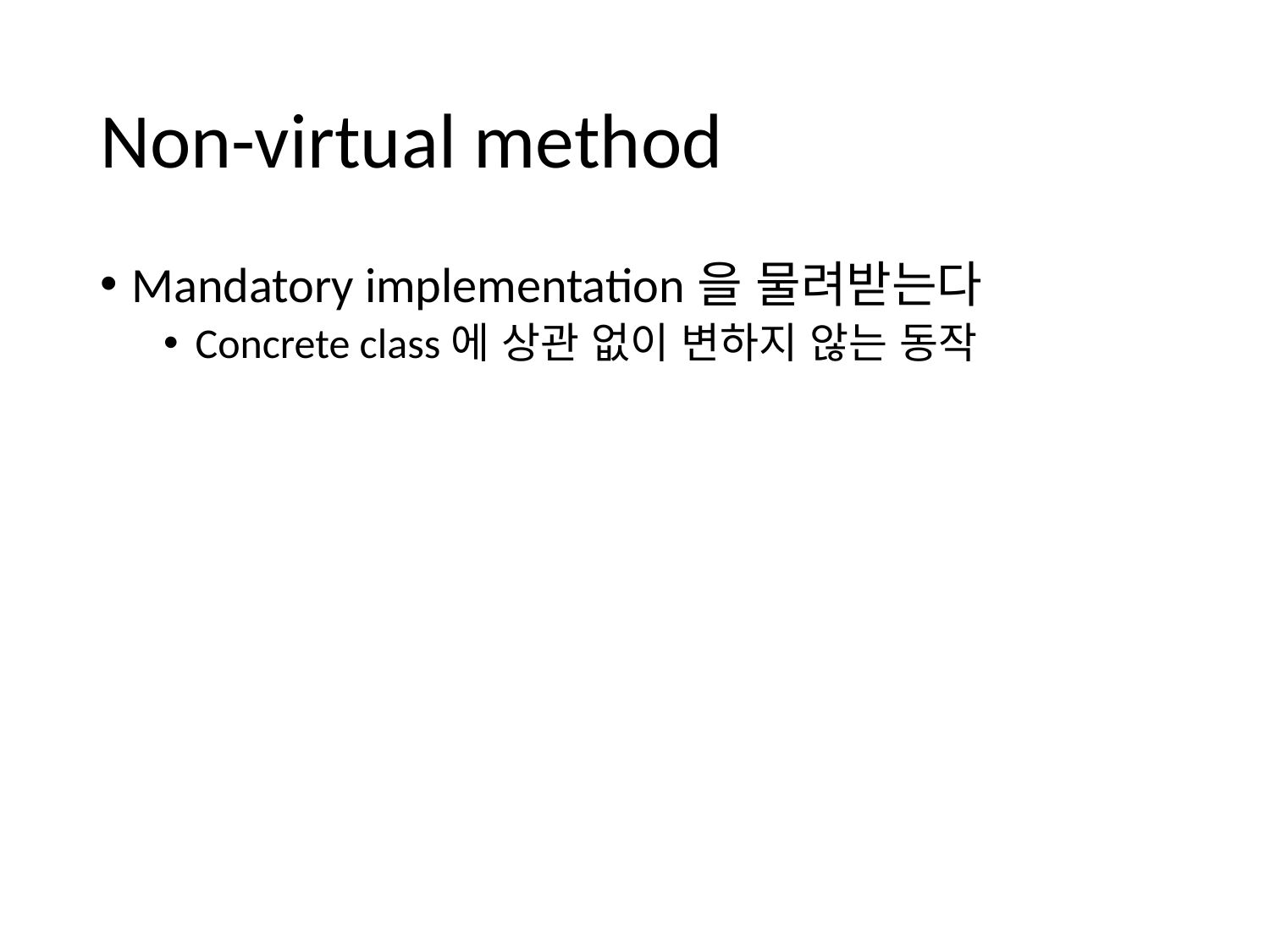

# Non-virtual method
Mandatory implementation을 물려받는다
Concrete class에 상관 없이 변하지 않는 동작